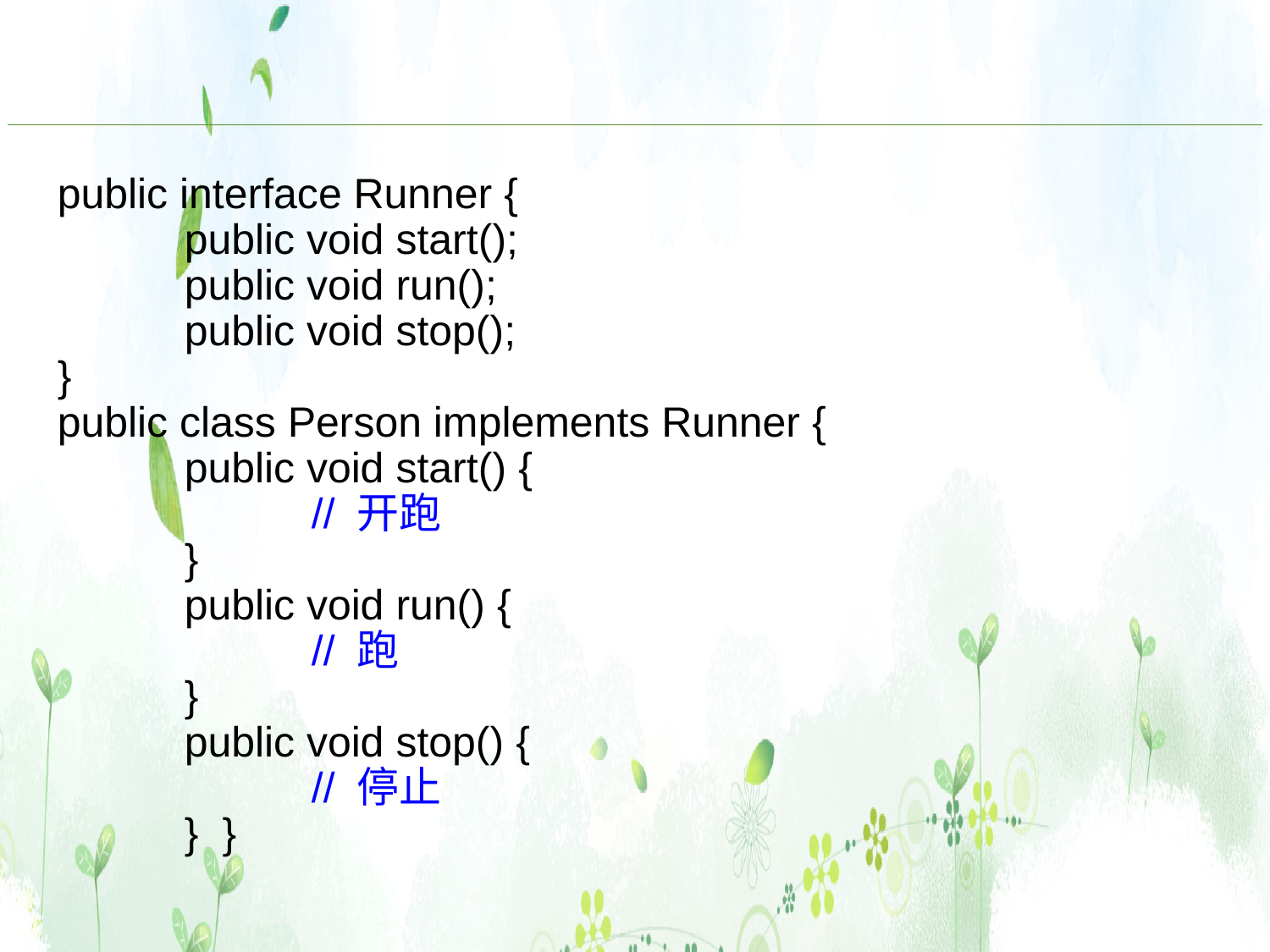

public interface Runner {
	public void start();
	public void run();
	public void stop();
}
public class Person implements Runner {
	public void start() {
		// 开跑
	}
	public void run() {
		// 跑
	}
	public void stop() {
		// 停止
	}  }